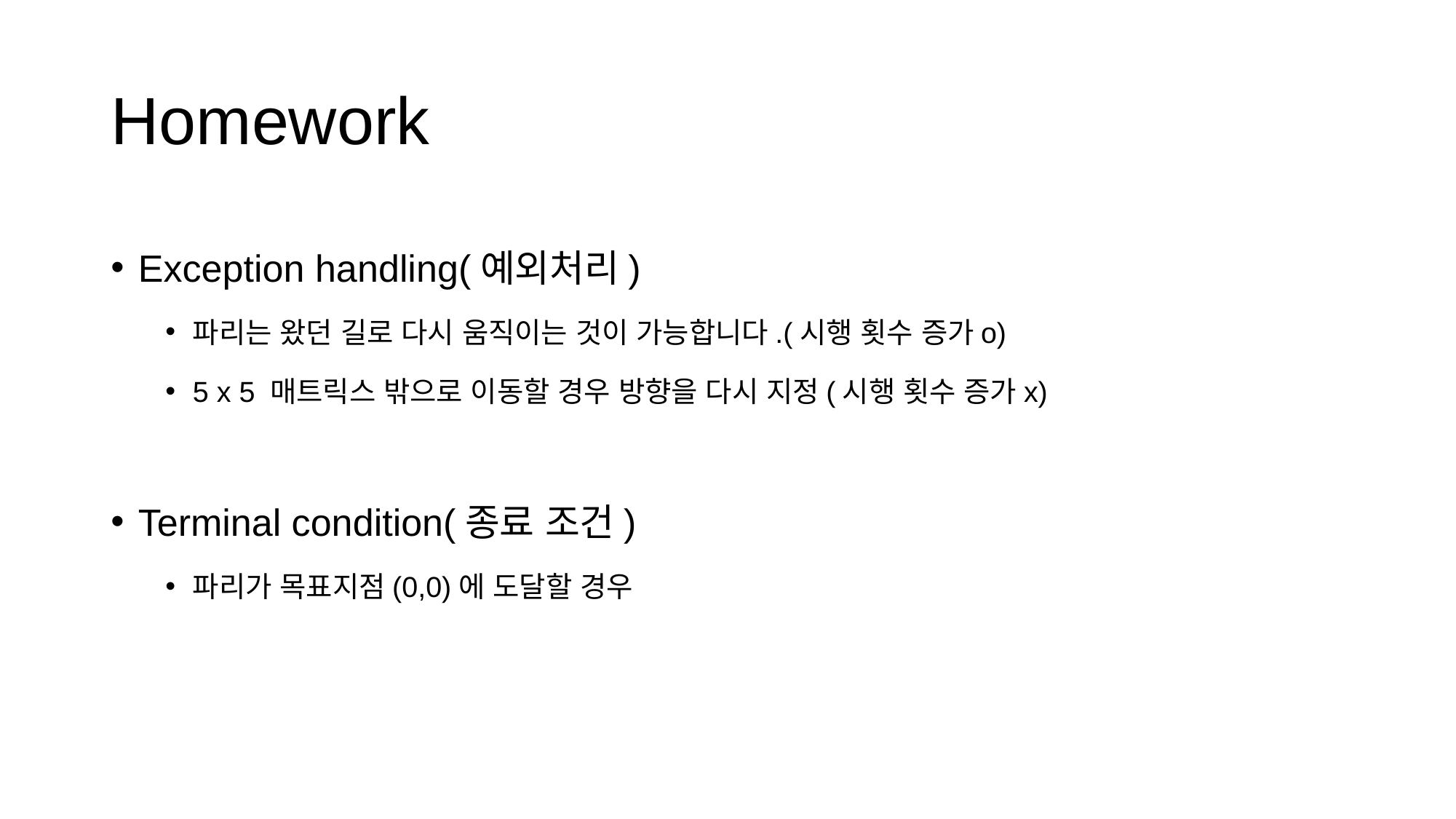

# Homework
Exception handling(예외처리)
파리는 왔던 길로 다시 움직이는 것이 가능합니다.(시행 횟수 증가o)
5 x 5 매트릭스 밖으로 이동할 경우 방향을 다시 지정(시행 횟수 증가x)

Terminal condition(종료 조건)
파리가 목표지점(0,0)에 도달할 경우